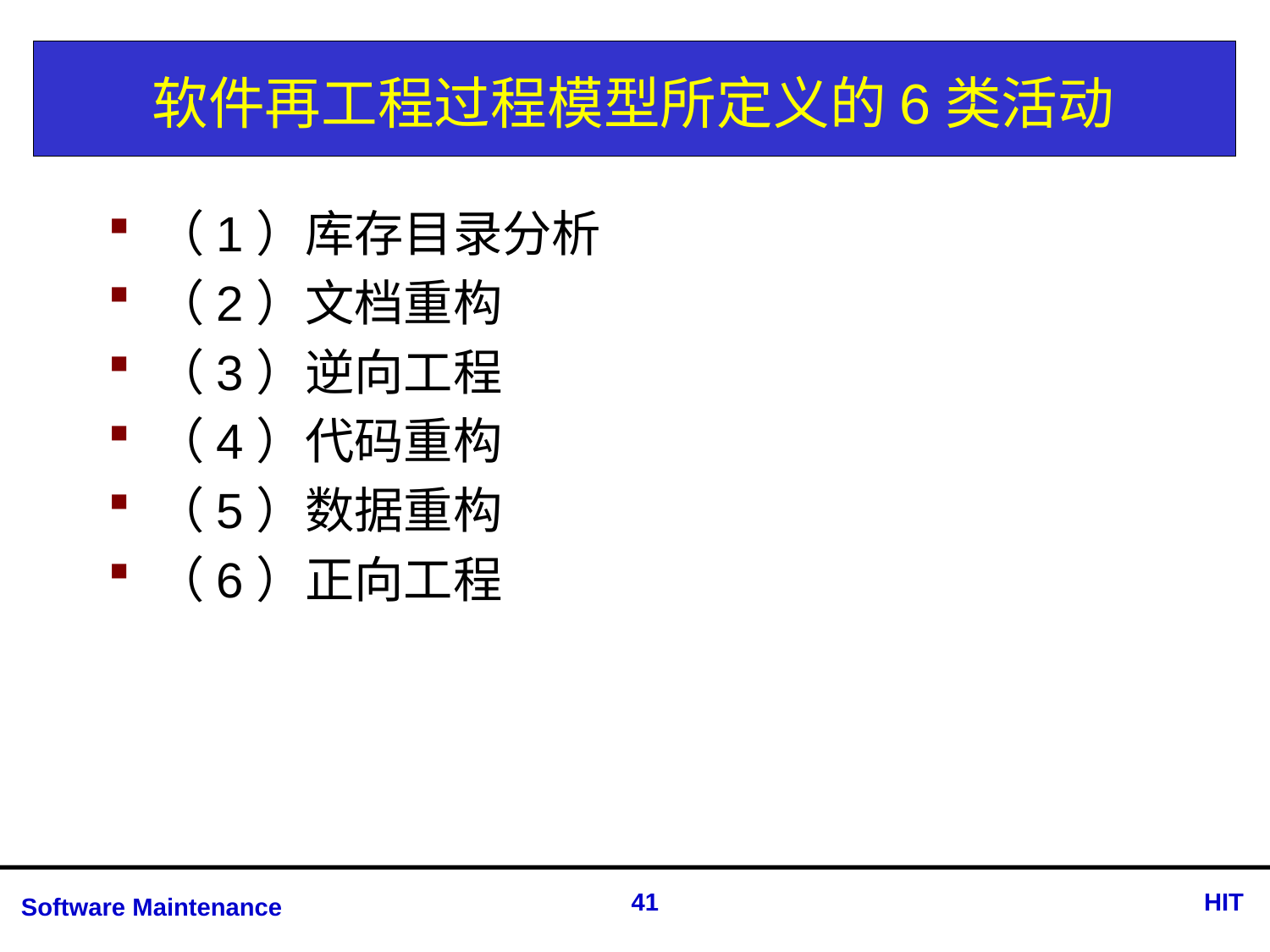

# 软件再工程过程模型所定义的6类活动
（1）库存目录分析
（2）文档重构
（3）逆向工程
（4）代码重构
（5）数据重构
（6）正向工程